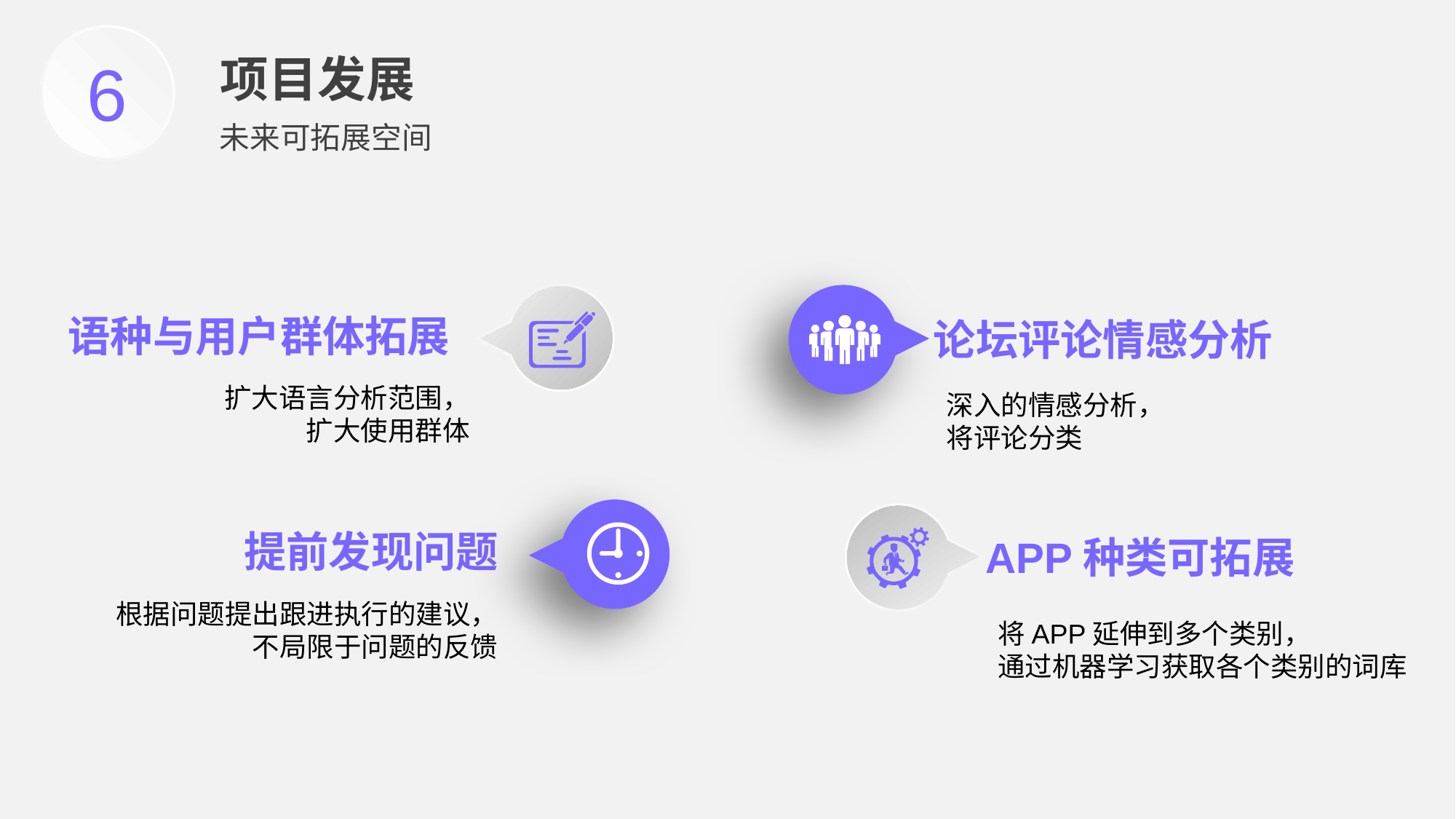

6
项目发展
未来可拓展空间

语种与用户群体拓展
论坛评论情感分析

扩大语言分析范围，
扩大使用群体
深入的情感分析，
将评论分类

提前发现问题

APP种类可拓展

根据问题提出跟进执行的建议，
不局限于问题的反馈
将APP延伸到多个类别，
通过机器学习获取各个类别的词库